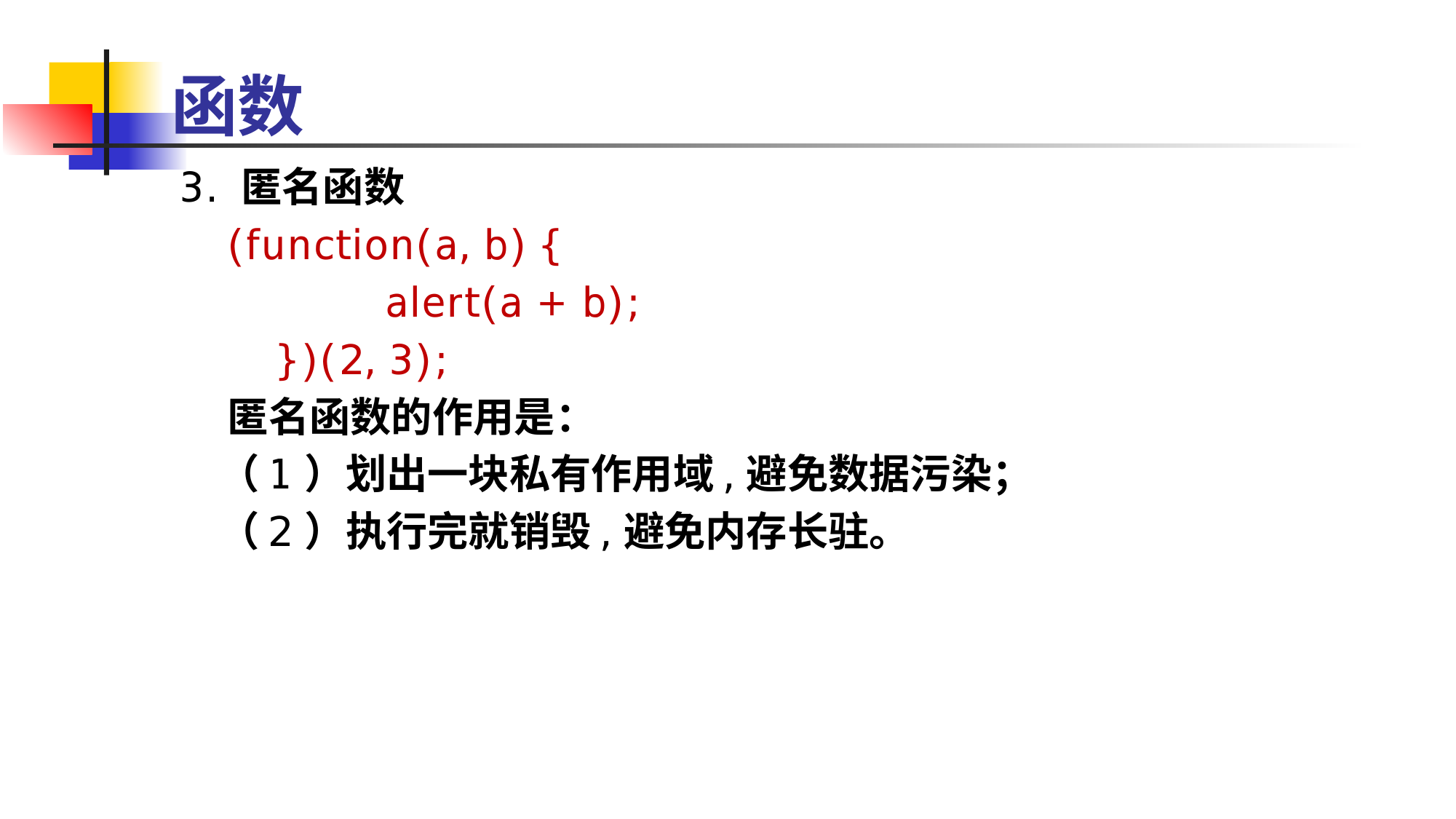

函数
3. 匿名函数
    (function(a, b) {
		  alert(a + b);
	  })(2, 3);
    匿名函数的作用是：
   （1）划出一块私有作用域,避免数据污染；
   （2）执行完就销毁,避免内存长驻。